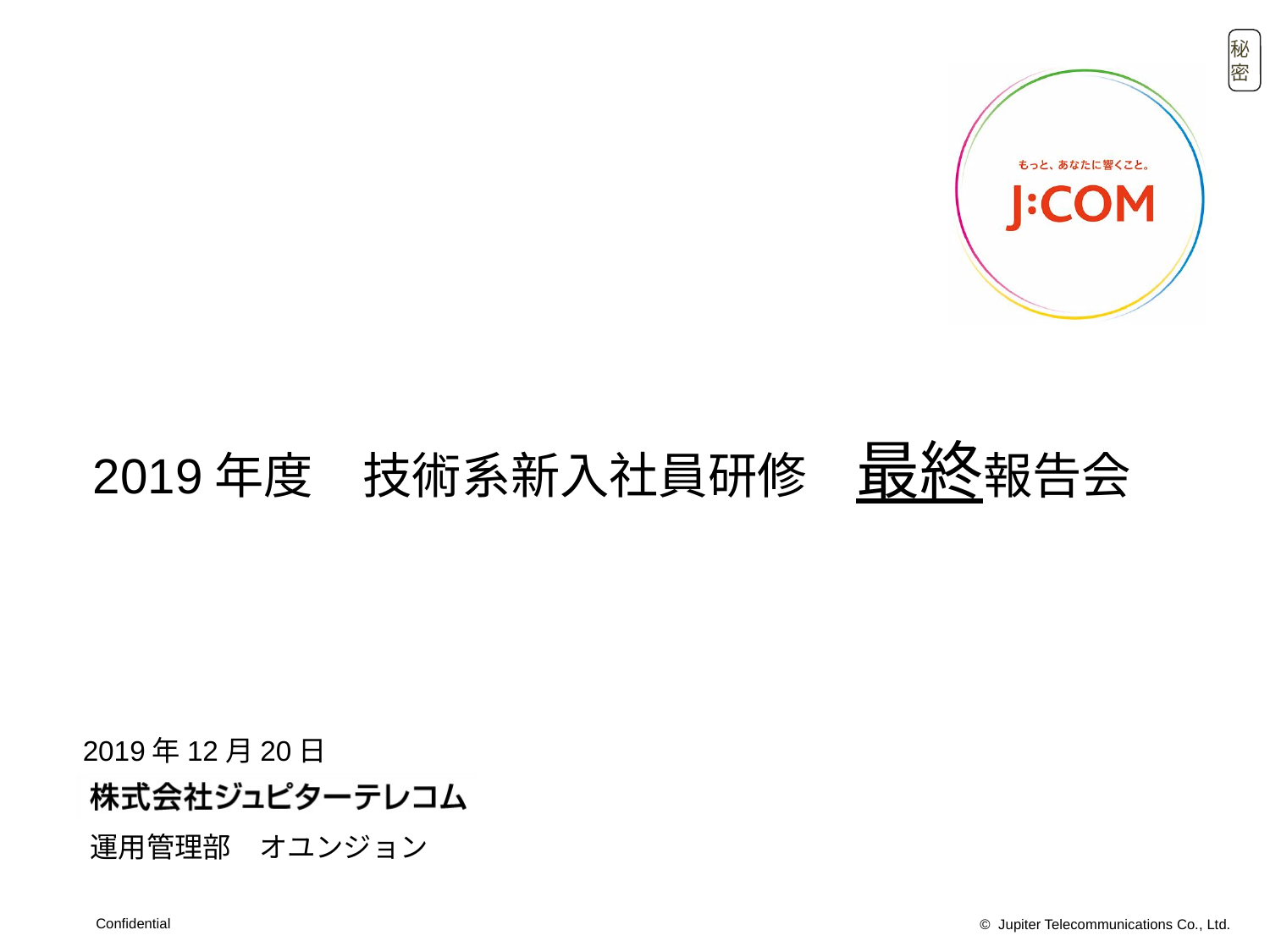

秘密
# 2019年度　技術系新入社員研修　最終報告会
2019年12月20日
運用管理部　オユンジョン